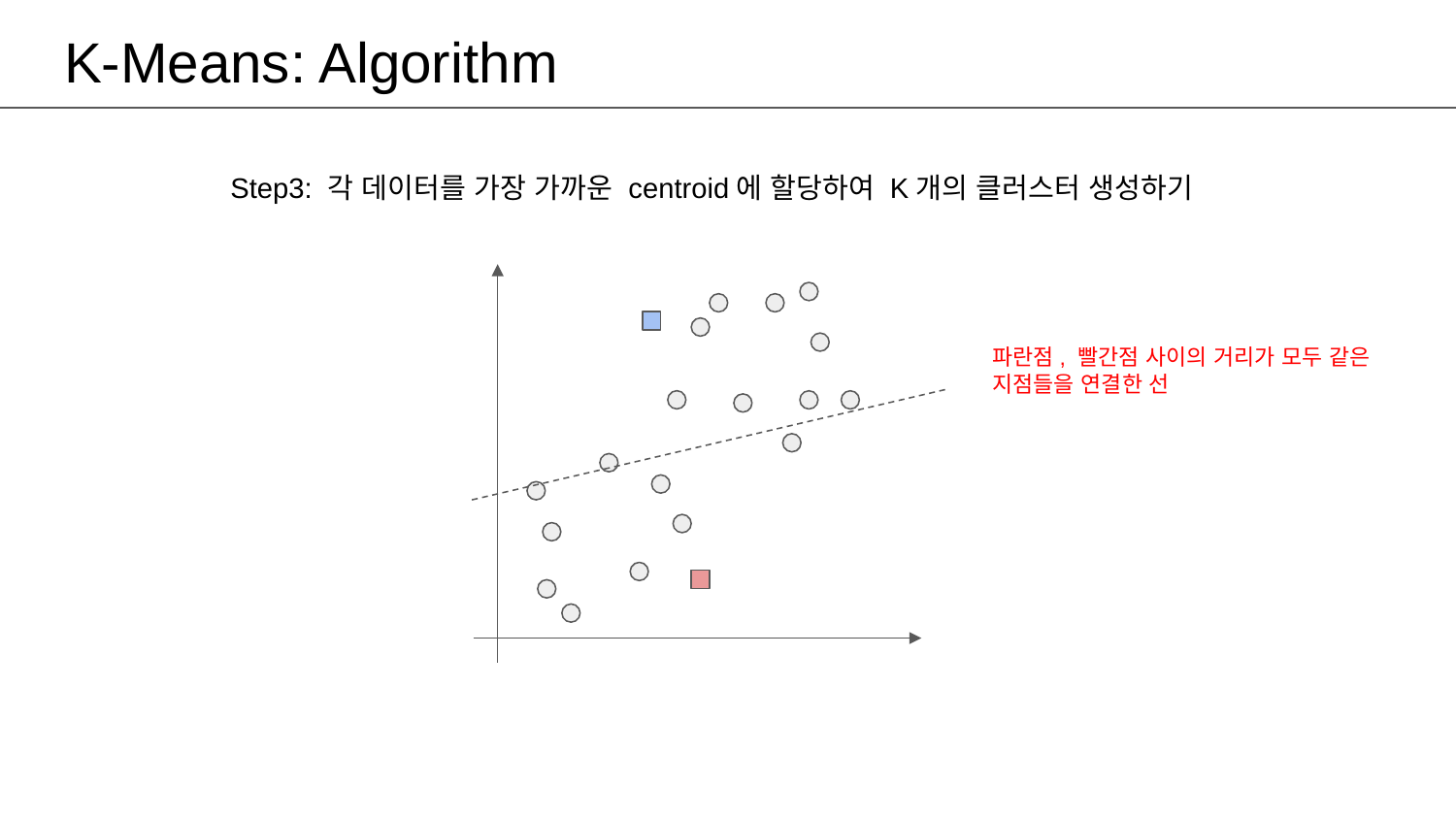

# K-Means: Algorithm
Step3: 각 데이터를 가장 가까운 centroid에 할당하여 K개의 클러스터 생성하기

파란점, 빨간점 사이의 거리가 모두 같은 지점들을 연결한 선